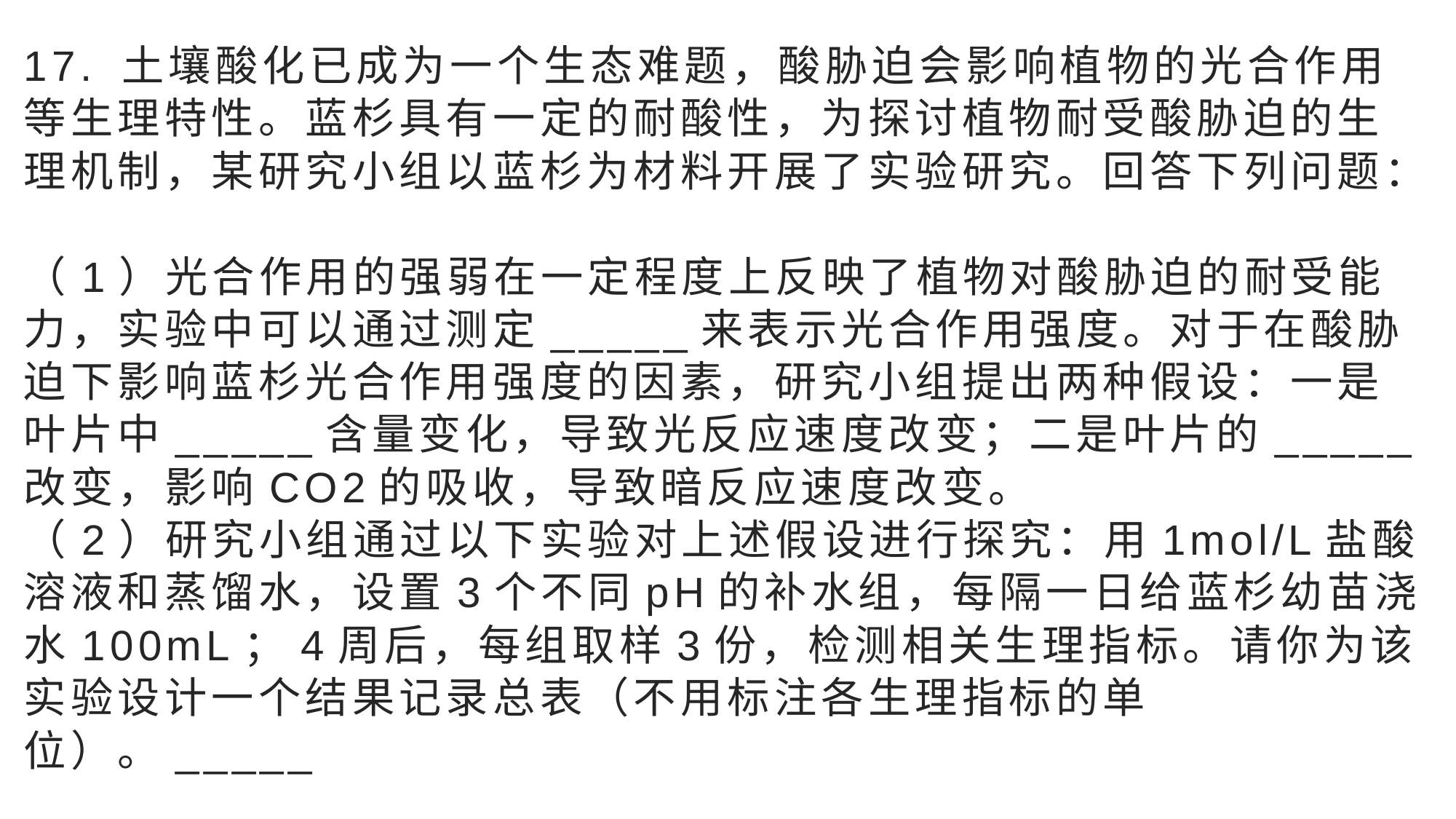

# 17. 土壤酸化已成为一个生态难题，酸胁迫会影响植物的光合作用等生理特性。蓝杉具有一定的耐酸性，为探讨植物耐受酸胁迫的生理机制，某研究小组以蓝杉为材料开展了实验研究。回答下列问题： （1）光合作用的强弱在一定程度上反映了植物对酸胁迫的耐受能力，实验中可以通过测定_____来表示光合作用强度。对于在酸胁迫下影响蓝杉光合作用强度的因素，研究小组提出两种假设：一是叶片中_____含量变化，导致光反应速度改变；二是叶片的_____改变，影响CO2的吸收，导致暗反应速度改变。 （2）研究小组通过以下实验对上述假设进行探究：用1mol/L盐酸溶液和蒸馏水，设置3个不同pH的补水组，每隔一日给蓝杉幼苗浇水100mL；4周后，每组取样3份，检测相关生理指标。请你为该实验设计一个结果记录总表（不用标注各生理指标的单位）。_____